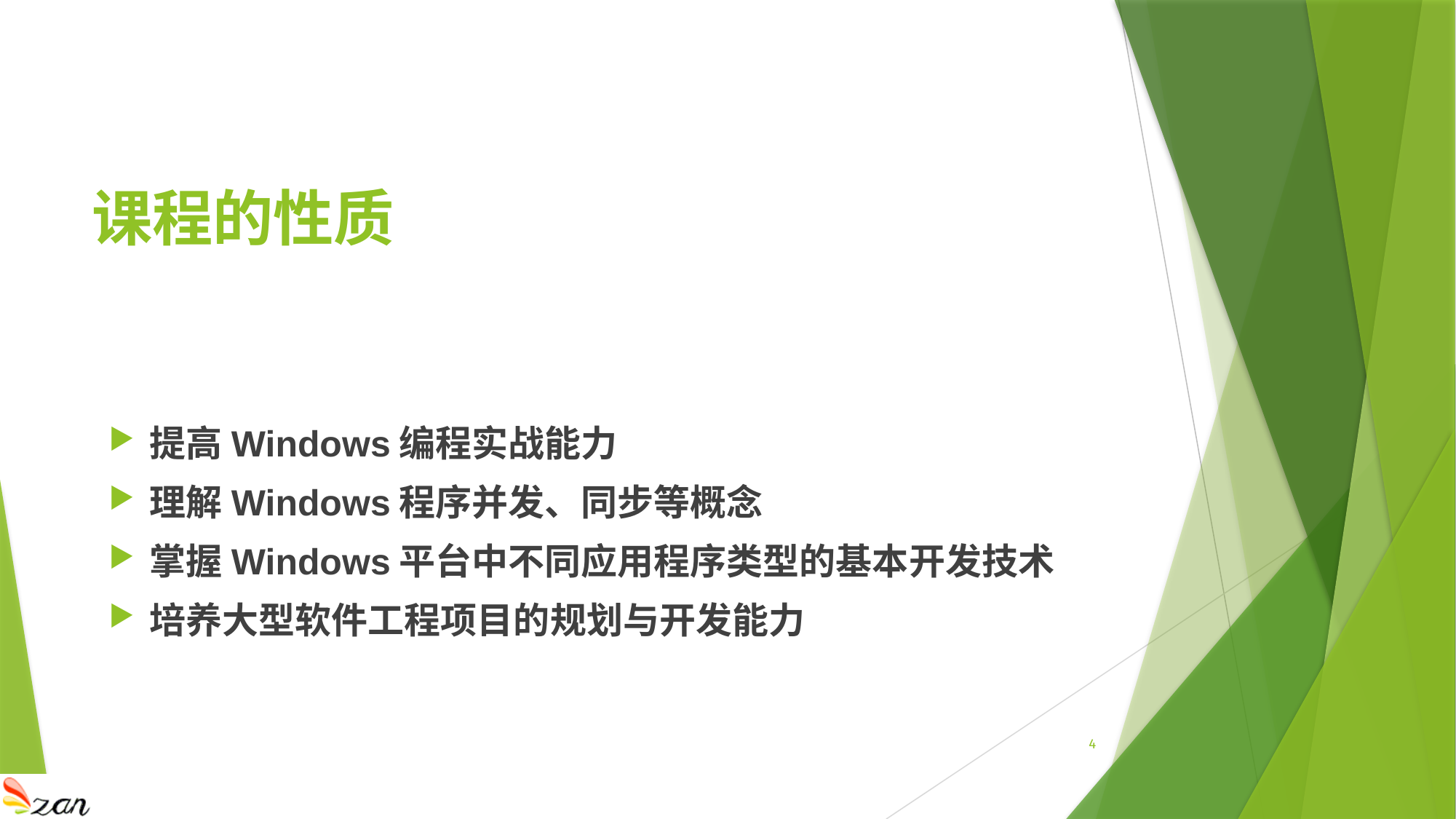

# 课程的性质
提高Windows编程实战能力
理解Windows程序并发、同步等概念
掌握Windows平台中不同应用程序类型的基本开发技术
培养大型软件工程项目的规划与开发能力
4